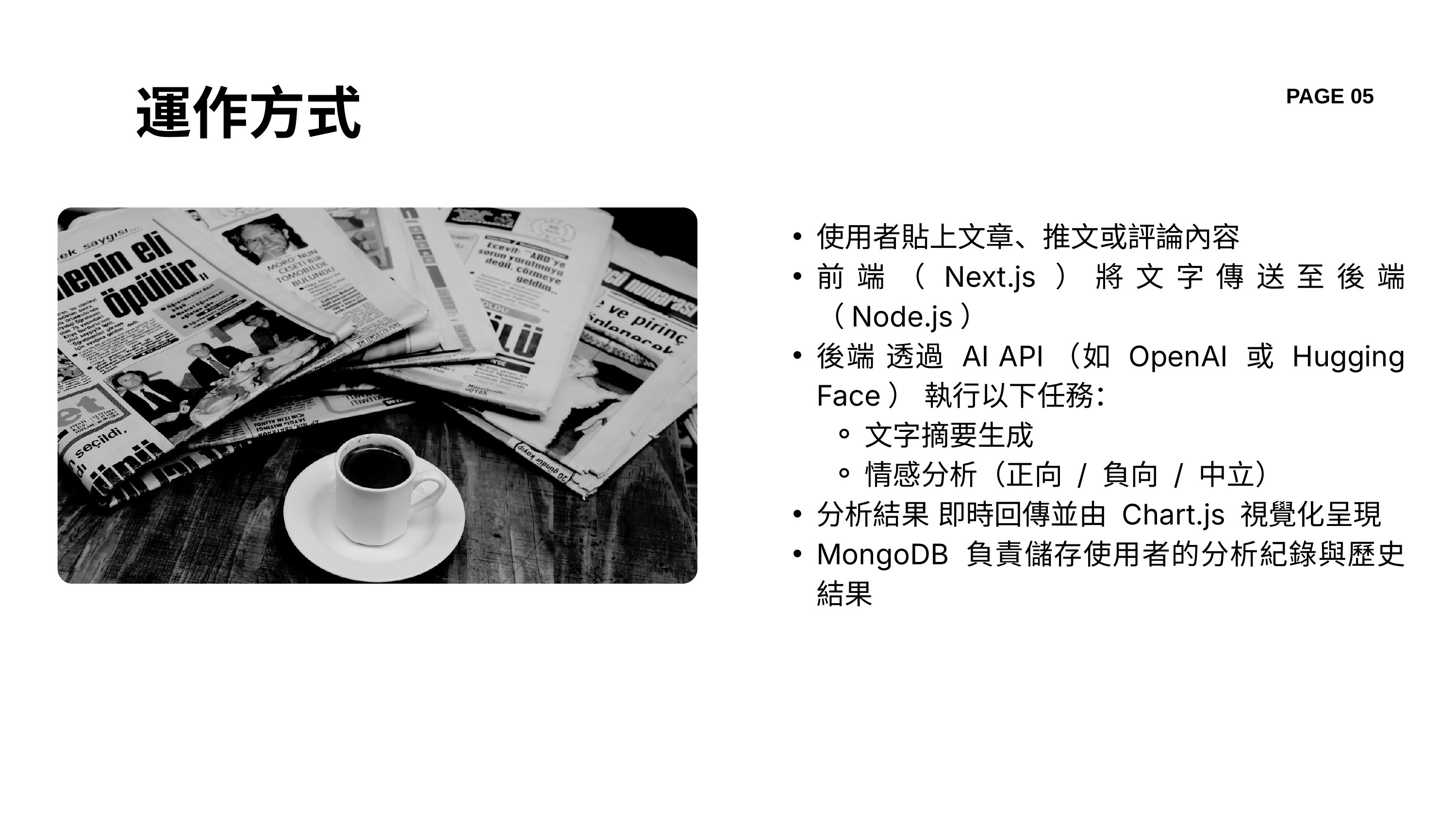

運作方式
PAGE 05

使用者貼上文章、推文或評論內容
前端（Next.js）將文字傳送至後端（Node.js）
後端 透過 AI API（如 OpenAI 或 Hugging Face） 執行以下任務：
文字摘要生成
情感分析（正向 / 負向 / 中立）
分析結果 即時回傳並由 Chart.js 視覺化呈現
MongoDB 負責儲存使用者的分析紀錄與歷史結果